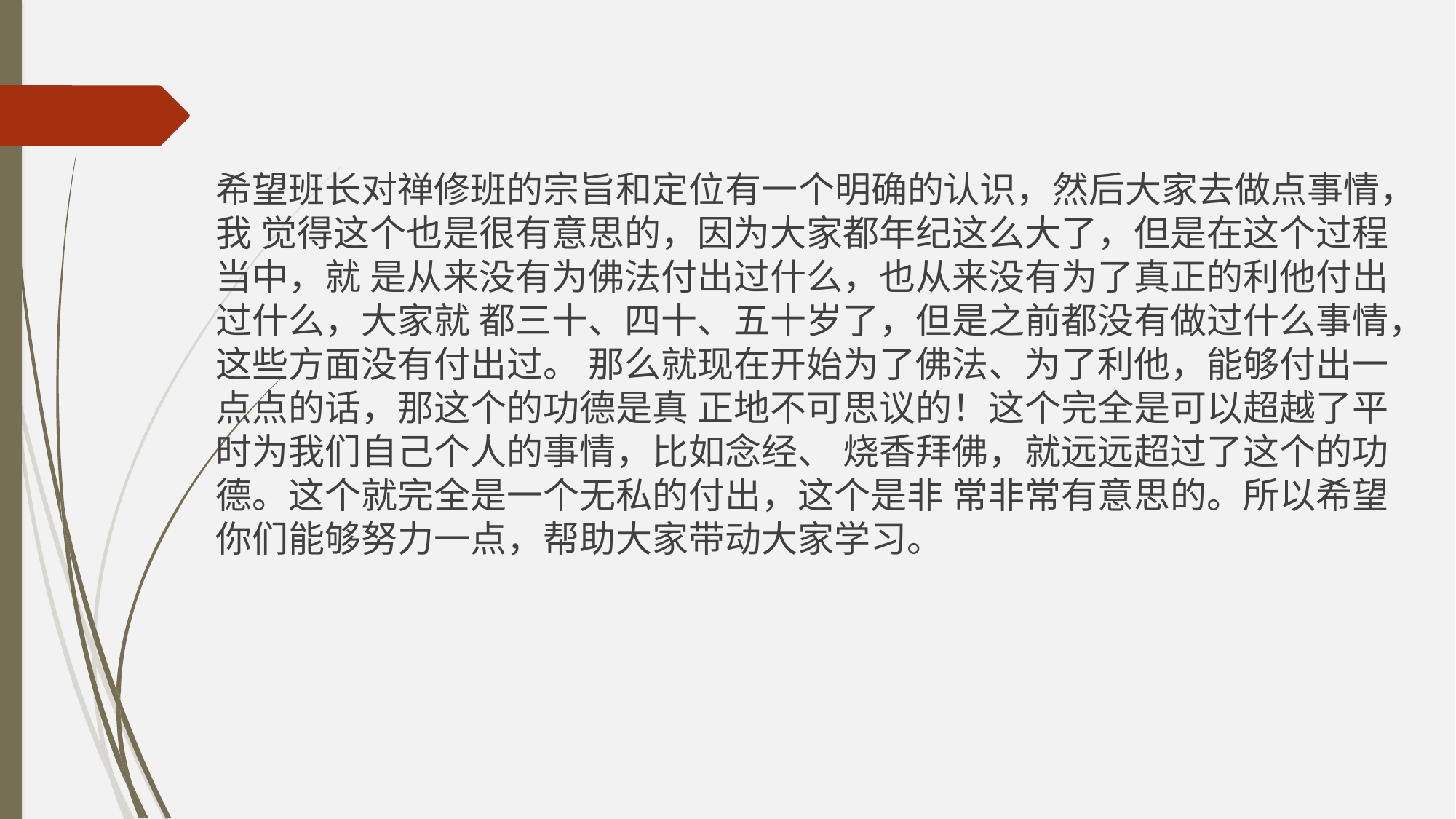

希望班长对禅修班的宗旨和定位有一个明确的认识，然后大家去做点事情，我 觉得这个也是很有意思的，因为大家都年纪这么大了，但是在这个过程当中，就 是从来没有为佛法付出过什么，也从来没有为了真正的利他付出过什么，大家就 都三十、四十、五十岁了，但是之前都没有做过什么事情，这些方面没有付出过。 那么就现在开始为了佛法、为了利他，能够付出一点点的话，那这个的功德是真 正地不可思议的！这个完全是可以超越了平时为我们自己个人的事情，比如念经、 烧香拜佛，就远远超过了这个的功德。这个就完全是一个无私的付出，这个是非 常非常有意思的。所以希望你们能够努力一点，帮助大家带动大家学习。